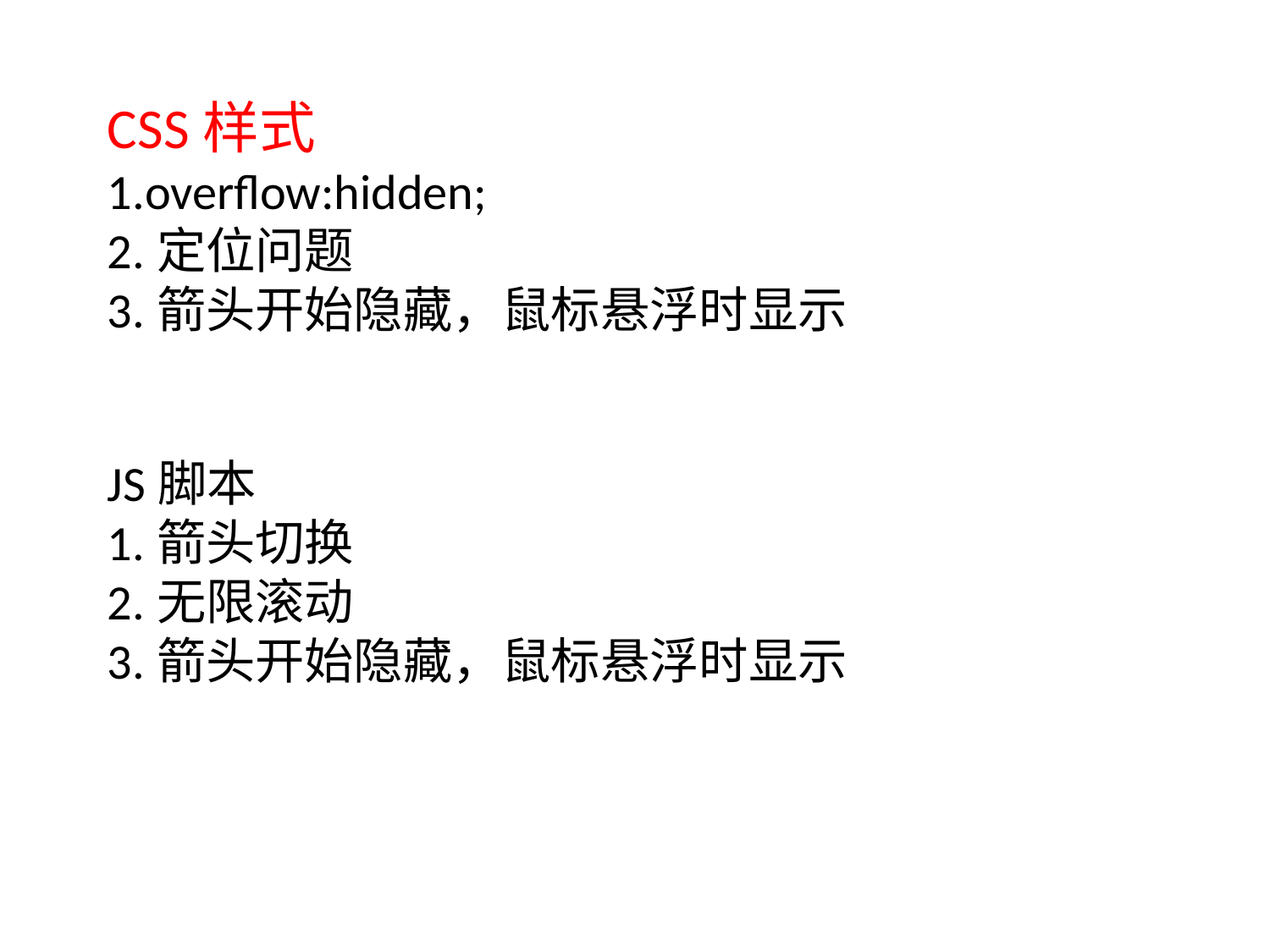

CSS样式
1.overflow:hidden;
2.定位问题
3.箭头开始隐藏，鼠标悬浮时显示
JS脚本
1.箭头切换
2.无限滚动
3.箭头开始隐藏，鼠标悬浮时显示